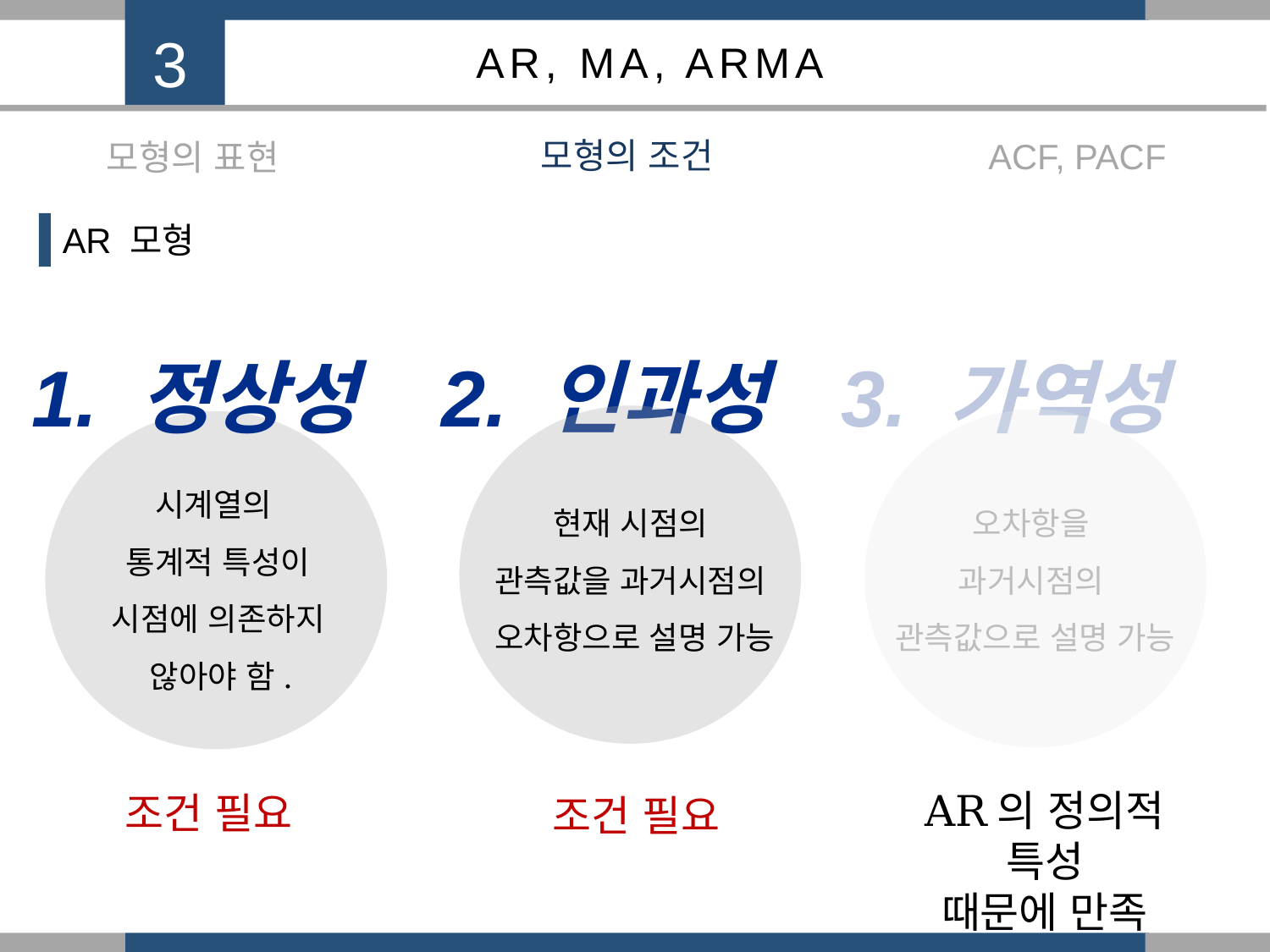

3
AR, MA, ARMA

모형의 조건
ACF, PACF
모형의 표현
AR 모형

1. 정상성

2. 인과성

3. 가역성

시계열의
통계적 특성이
시점에 의존하지
 않아야 함.
현재 시점의
관측값을 과거시점의
오차항으로 설명 가능
오차항을
과거시점의
관측값으로 설명 가능
AR의 정의적 특성
때문에 만족
조건 필요
조건 필요